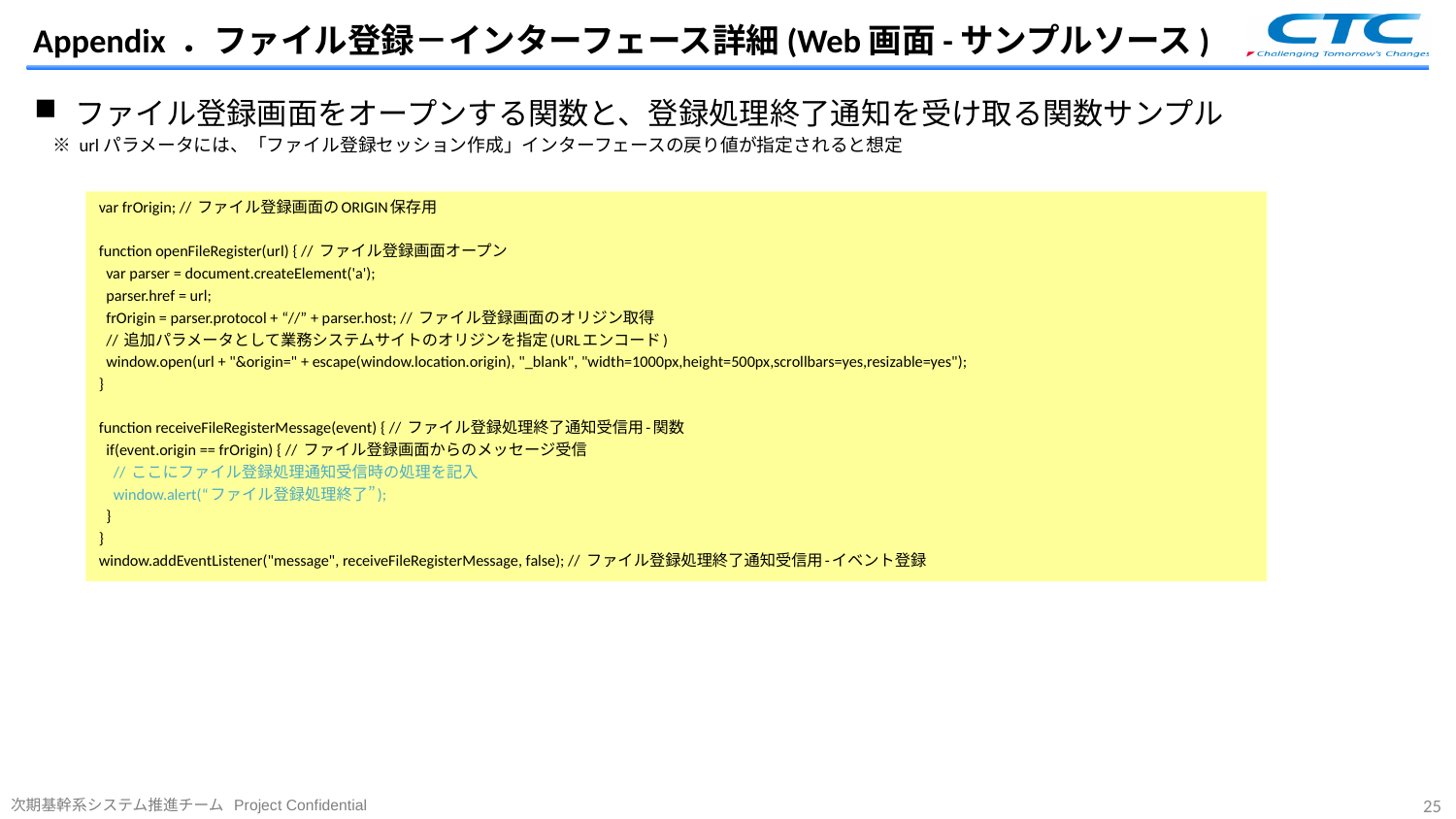

# Appendix ．ファイル登録－インターフェース詳細(Web画面-サンプルソース)
ファイル登録画面をオープンする関数と、登録処理終了通知を受け取る関数サンプル
　※ urlパラメータには、「ファイル登録セッション作成」インターフェースの戻り値が指定されると想定

  var frOrigin; // ファイル登録画面のORIGIN保存用

  function openFileRegister(url) { // ファイル登録画面オープン
    var parser = document.createElement('a');
    parser.href = url;
    frOrigin = parser.protocol + “//” + parser.host; // ファイル登録画面のオリジン取得
    // 追加パラメータとして業務システムサイトのオリジンを指定(URLエンコード)
    window.open(url + "&origin=" + escape(window.location.origin), "_blank", "width=1000px,height=500px,scrollbars=yes,resizable=yes");
  }

  function receiveFileRegisterMessage(event) { // ファイル登録処理終了通知受信用-関数
    if(event.origin == frOrigin) { // ファイル登録画面からのメッセージ受信
      // ここにファイル登録処理通知受信時の処理を記入
      window.alert(“ファイル登録処理終了”);
    }
  }
  window.addEventListener("message", receiveFileRegisterMessage, false); // ファイル登録処理終了通知受信用-イベント登録
25